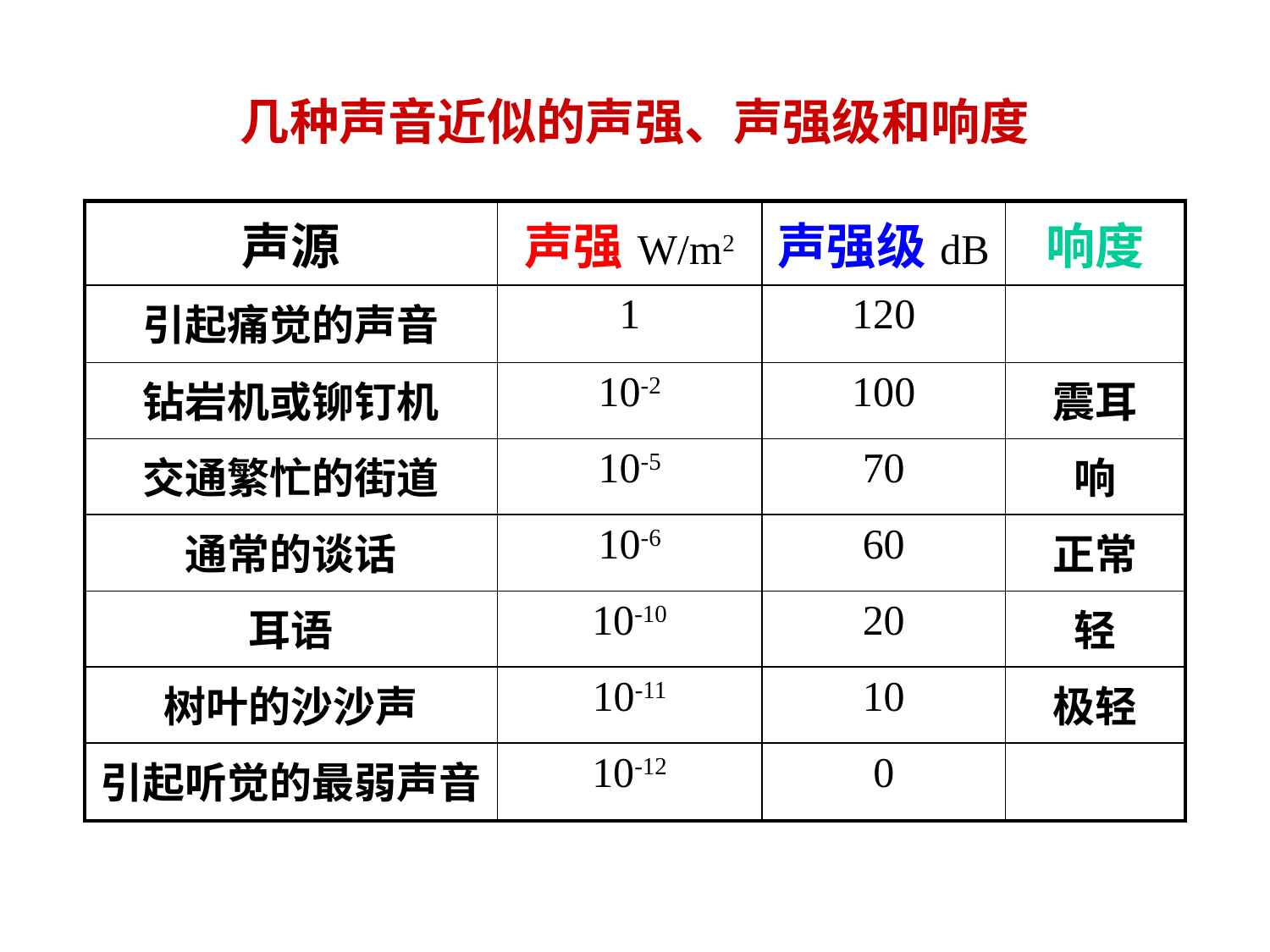

几种声音近似的声强、声强级和响度
| 声源 | 声强W/m2 | 声强级dB | 响度 |
| --- | --- | --- | --- |
| 引起痛觉的声音 | 1 | 120 |  |
| 钻岩机或铆钉机 | 10-2 | 100 | 震耳 |
| 交通繁忙的街道 | 10-5 | 70 | 响 |
| 通常的谈话 | 10-6 | 60 | 正常 |
| 耳语 | 10-10 | 20 | 轻 |
| 树叶的沙沙声 | 10-11 | 10 | 极轻 |
| 引起听觉的最弱声音 | 10-12 | 0 |  |